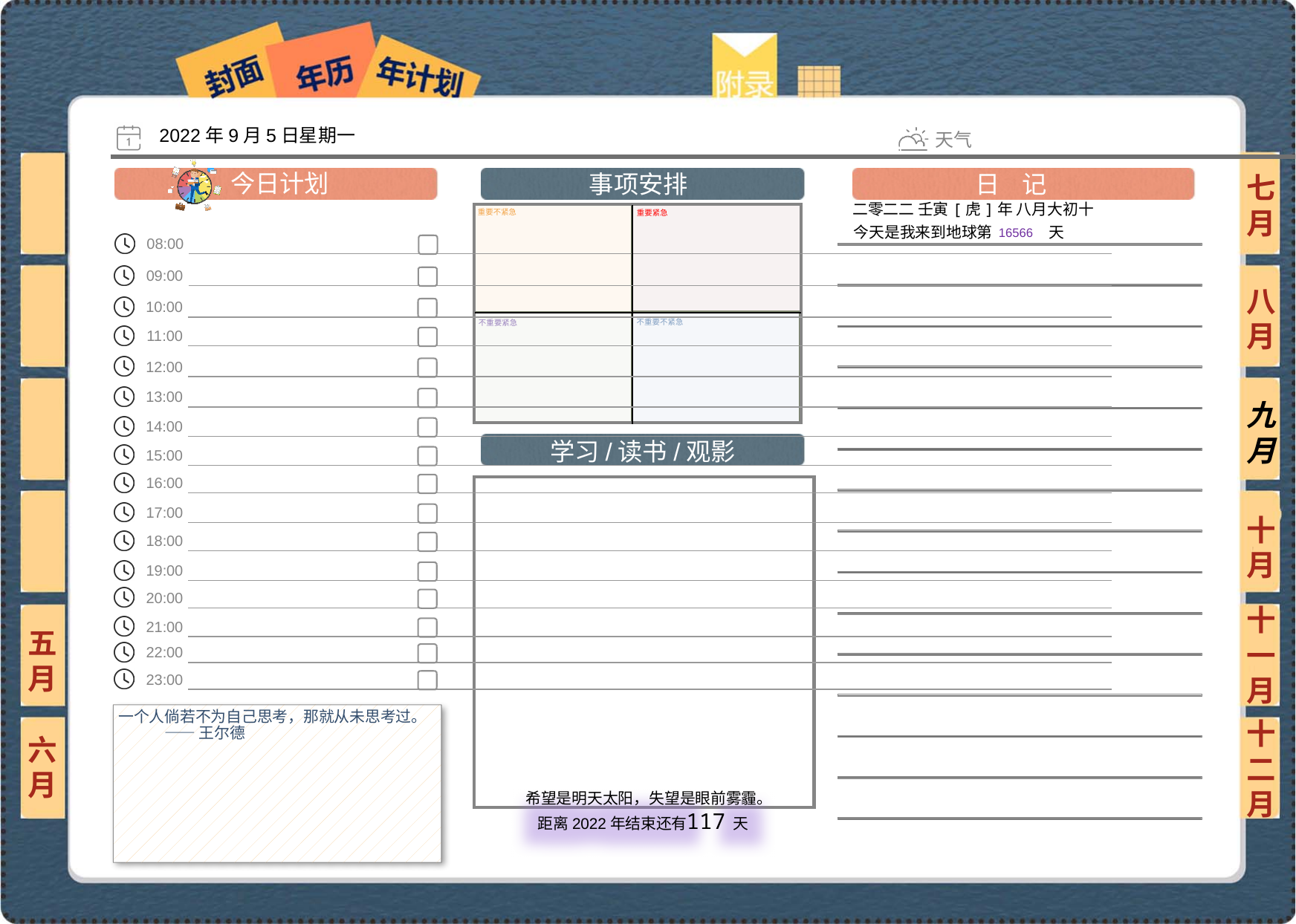

2022年9月5日星期一
七月
二零二二 壬寅[虎]年 八月大初十
16566
八月
九月
十月
十一月
五月
一个人倘若不为自己思考，那就从未思考过。   —— 王尔德

六月
十二月
117
 希望是明天太阳，失望是眼前雾霾。